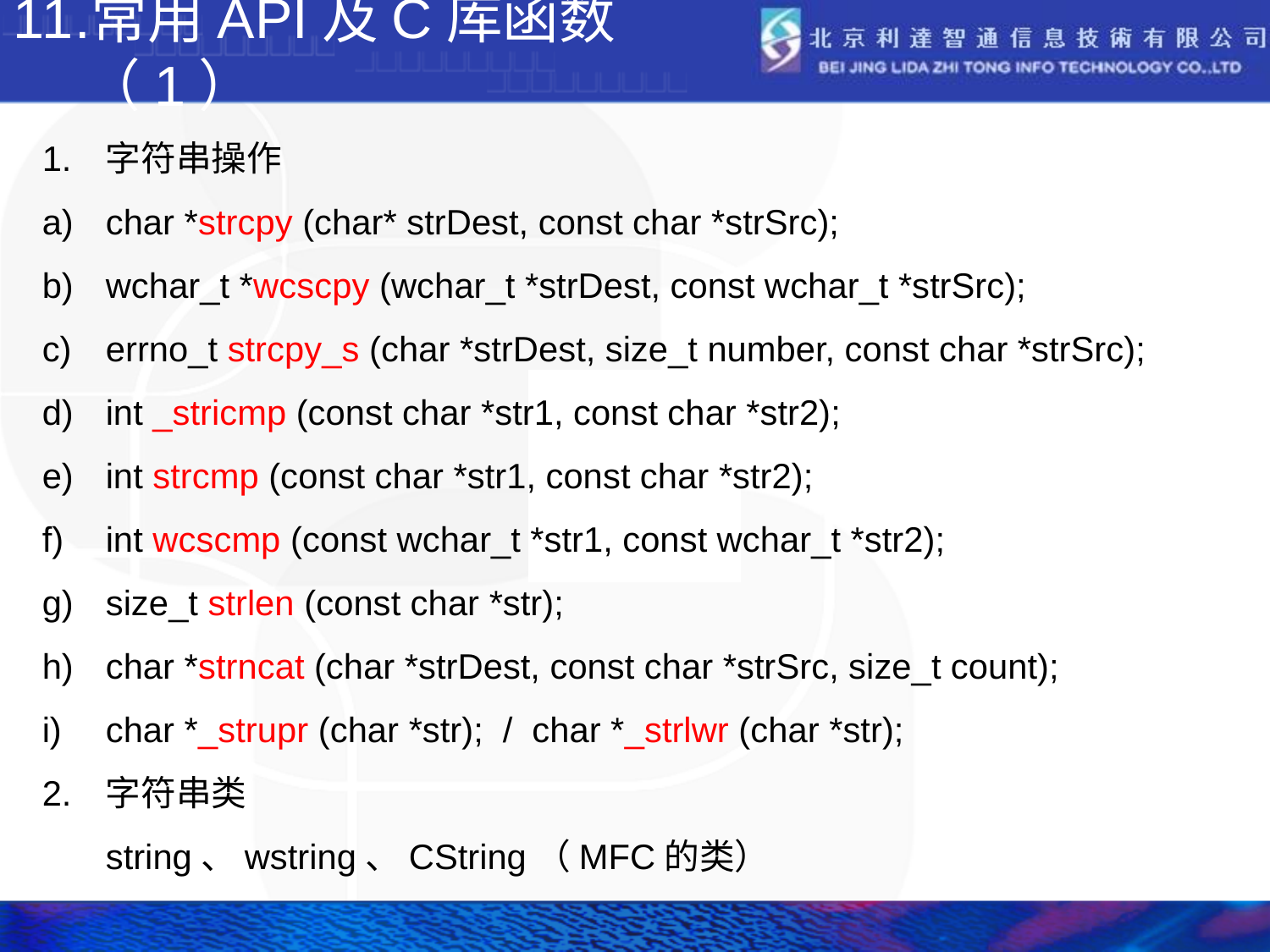

# 常用API及C库函数（1）
字符串操作
char *strcpy (char* strDest, const char *strSrc);
wchar_t *wcscpy (wchar_t *strDest, const wchar_t *strSrc);
errno_t strcpy_s (char *strDest, size_t number, const char *strSrc);
int _stricmp (const char *str1, const char *str2);
int strcmp (const char *str1, const char *str2);
int wcscmp (const wchar_t *str1, const wchar_t *str2);
size_t strlen (const char *str);
char *strncat (char *strDest, const char *strSrc, size_t count);
char *_strupr (char *str);  /  char *_strlwr (char *str);
字符串类
	string、wstring、CString（MFC的类）